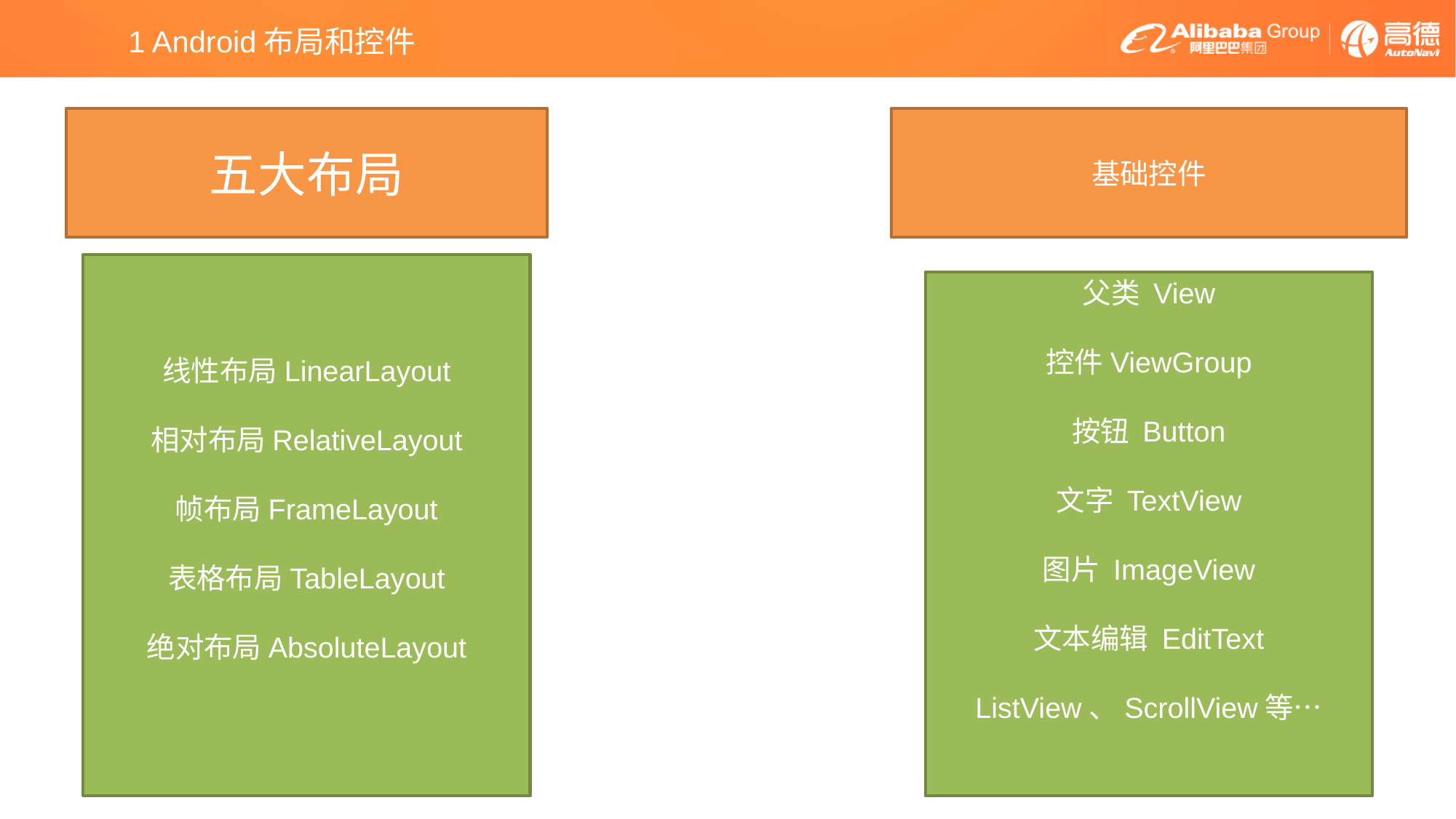

1 Android布局和控件
五大布局
基础控件
线性布局LinearLayout

相对布局RelativeLayout

帧布局FrameLayout

表格布局TableLayout

绝对布局AbsoluteLayout

父类 View

控件ViewGroup

按钮 Button

文字 TextView

图片 ImageView

文本编辑 EditText

ListView、ScrollView等…